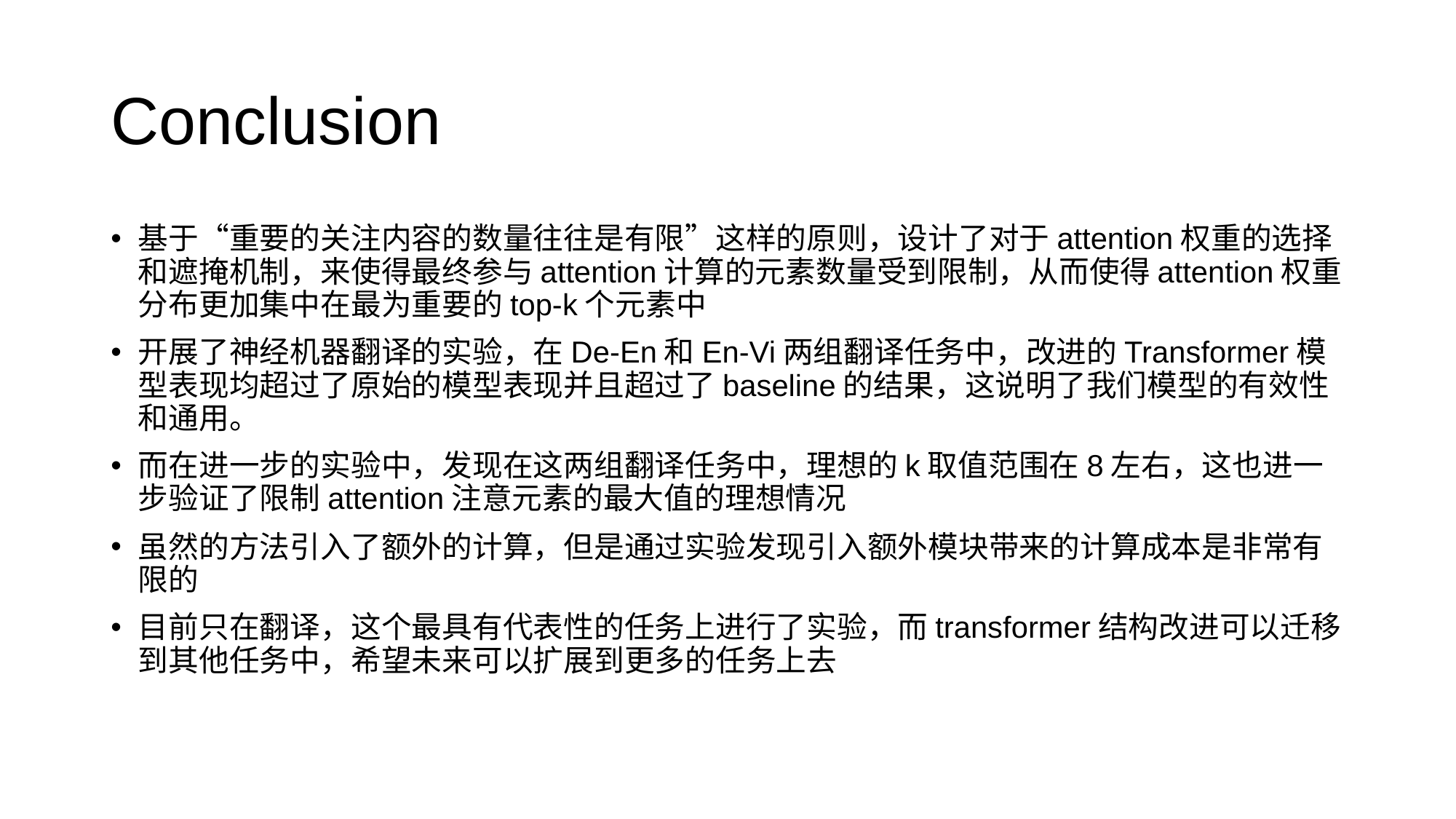

# Conclusion
基于“重要的关注内容的数量往往是有限”这样的原则，设计了对于attention权重的选择和遮掩机制，来使得最终参与attention计算的元素数量受到限制，从而使得attention权重分布更加集中在最为重要的top-k个元素中
开展了神经机器翻译的实验，在De-En和En-Vi两组翻译任务中，改进的Transformer模型表现均超过了原始的模型表现并且超过了baseline的结果，这说明了我们模型的有效性和通用。
而在进一步的实验中，发现在这两组翻译任务中，理想的k取值范围在8左右，这也进一步验证了限制attention注意元素的最大值的理想情况
虽然的方法引入了额外的计算，但是通过实验发现引入额外模块带来的计算成本是非常有限的
目前只在翻译，这个最具有代表性的任务上进行了实验，而transformer结构改进可以迁移到其他任务中，希望未来可以扩展到更多的任务上去